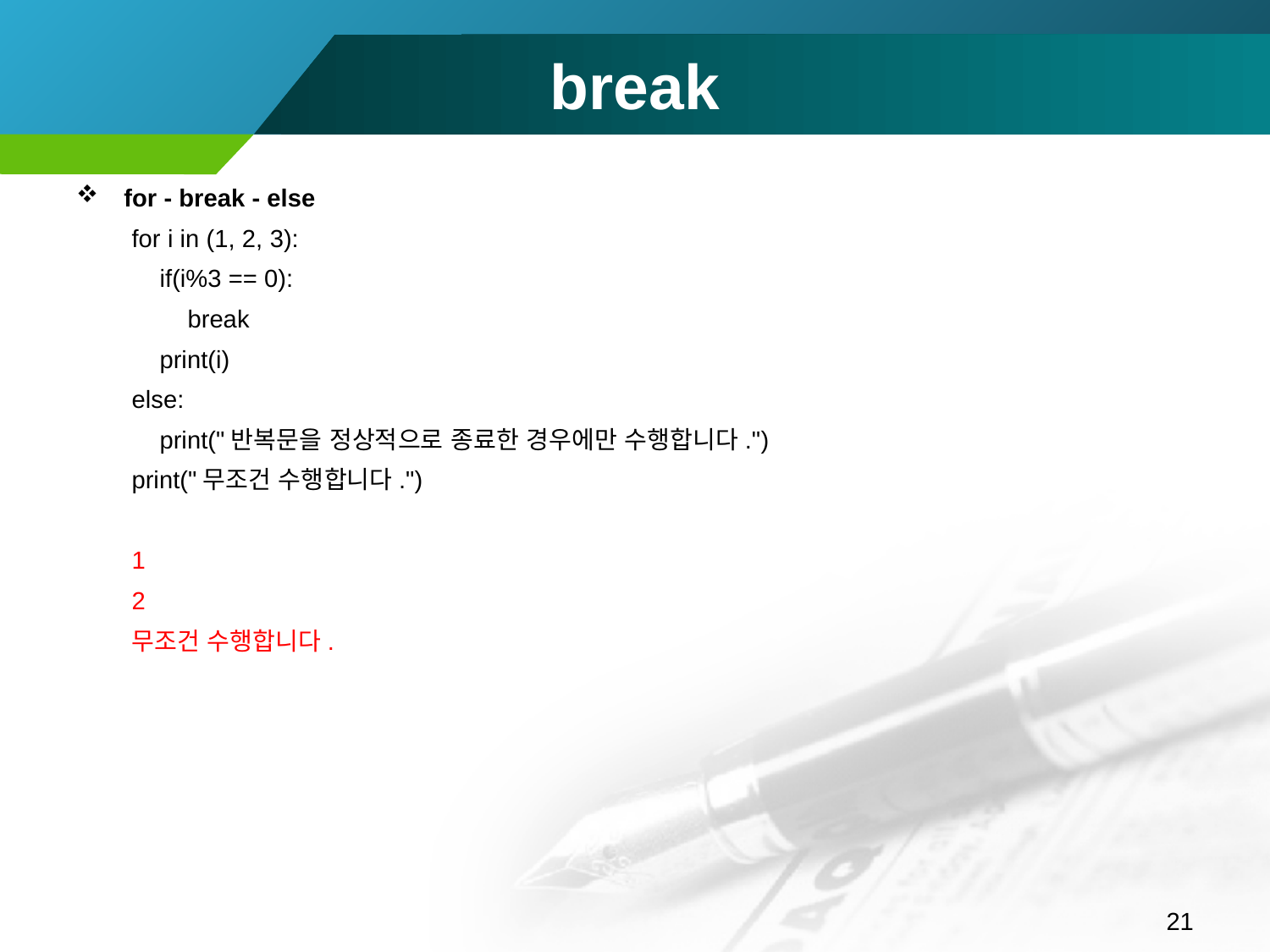

# break
for - break - else
for i in (1, 2, 3):
    if(i%3 == 0):
        break
    print(i)
else:
    print("반복문을 정상적으로 종료한 경우에만 수행합니다.")
print("무조건 수행합니다.")

1
2
무조건 수행합니다.
21